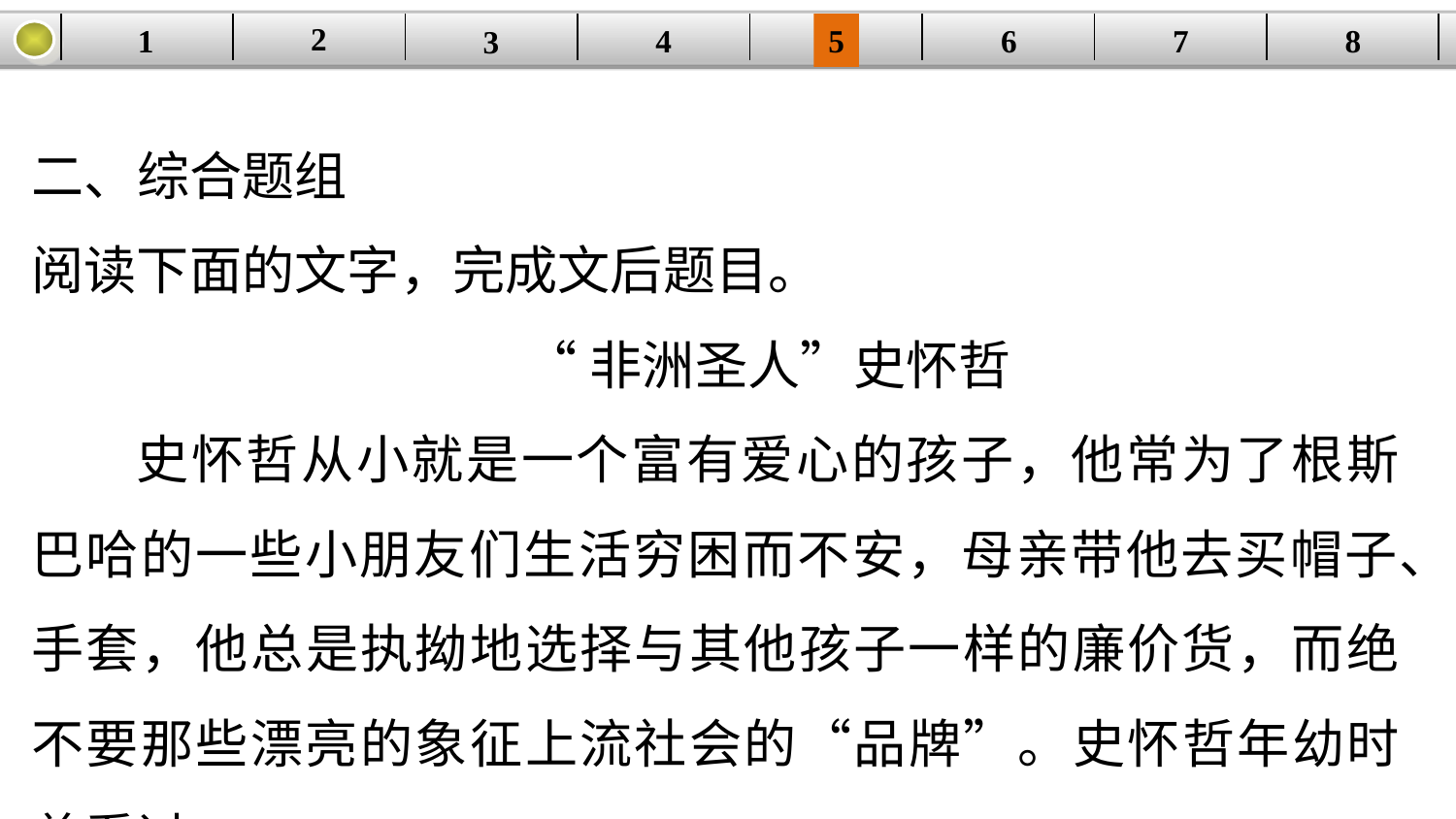

2
1
8
7
6
|  |  |  |  |  |  |  |  |
| --- | --- | --- | --- | --- | --- | --- | --- |
5
4
3

二、综合题组
阅读下面的文字，完成文后题目。
“非洲圣人”史怀哲
史怀哲从小就是一个富有爱心的孩子，他常为了根斯巴哈的一些小朋友们生活穷困而不安，母亲带他去买帽子、手套，他总是执拗地选择与其他孩子一样的廉价货，而绝不要那些漂亮的象征上流社会的“品牌”。史怀哲年幼时曾看过